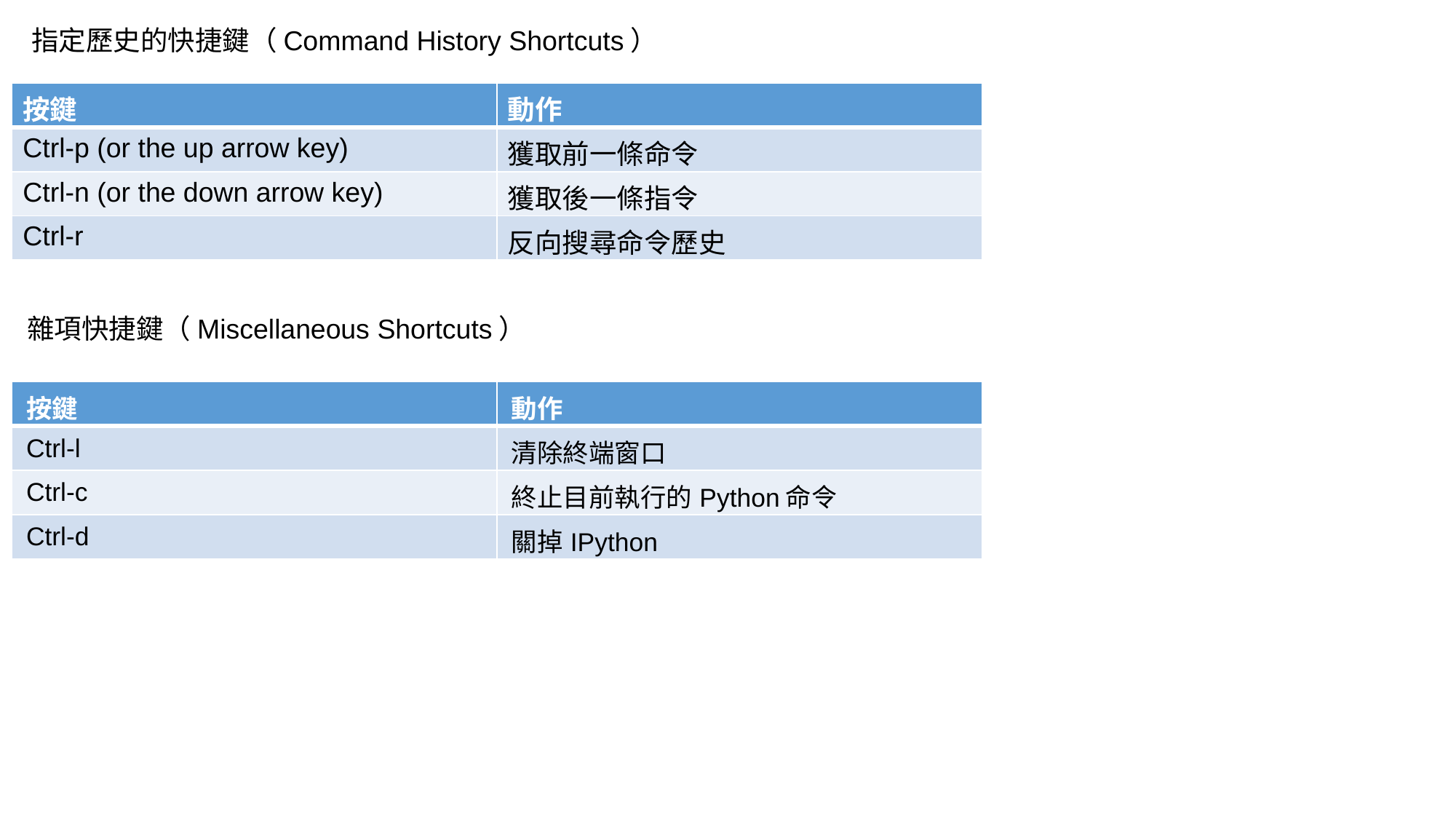

指定歷史的快捷鍵（Command History Shortcuts）
| 按鍵 | 動作 |
| --- | --- |
| Ctrl-p (or the up arrow key) | 獲取前一條命令 |
| Ctrl-n (or the down arrow key) | 獲取後一條指令 |
| Ctrl-r | 反向搜尋命令歷史 |
雜項快捷鍵（Miscellaneous Shortcuts）
| 按鍵 | 動作 |
| --- | --- |
| Ctrl-l | 清除終端窗口 |
| Ctrl-c | 終止目前執行的Python命令 |
| Ctrl-d | 關掉IPython |